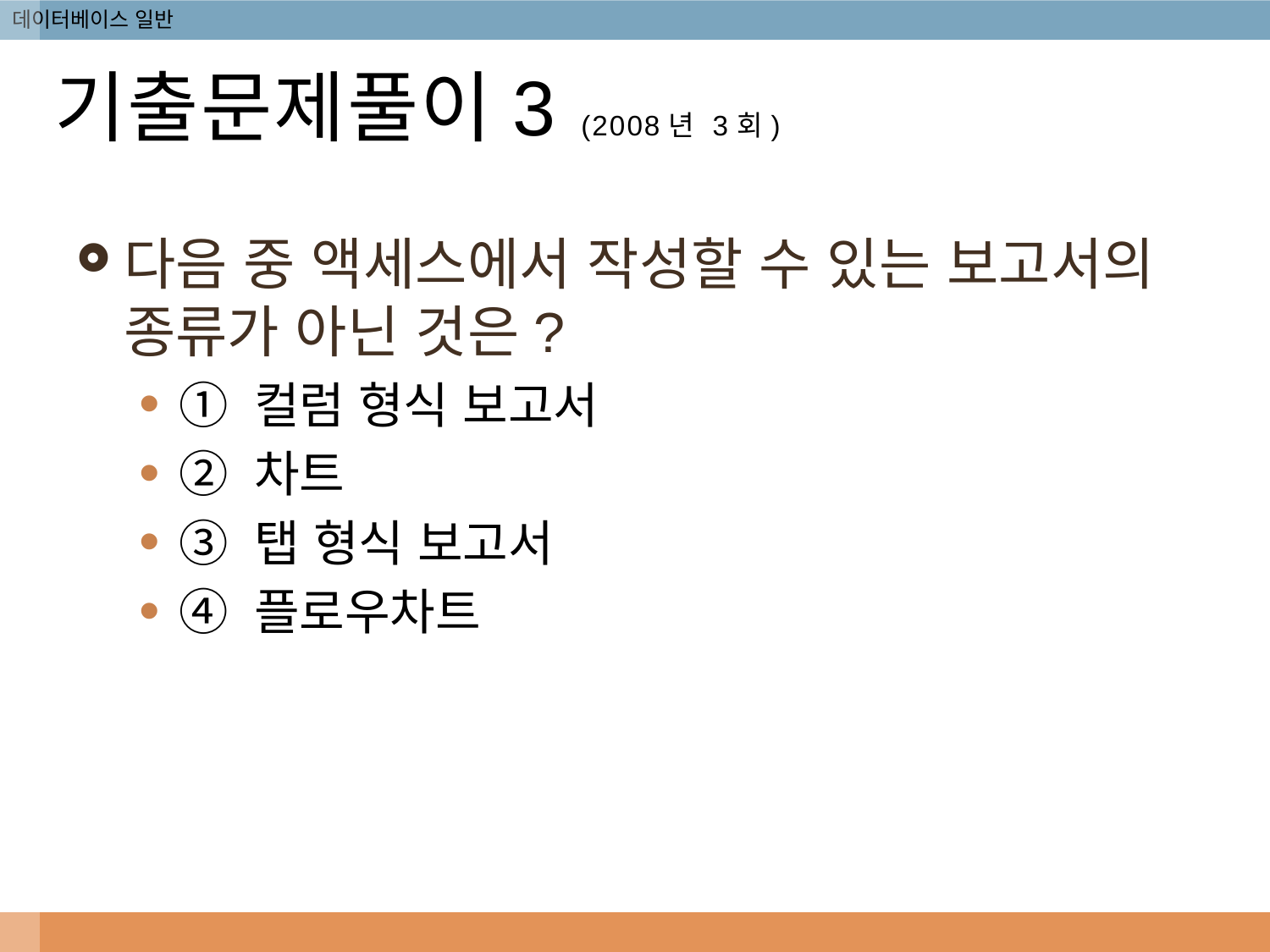

# 기출문제풀이3 (2008년 3회)
다음 중 액세스에서 작성할 수 있는 보고서의 종류가 아닌 것은?
① 컬럼 형식 보고서
② 차트
③ 탭 형식 보고서
④ 플로우차트